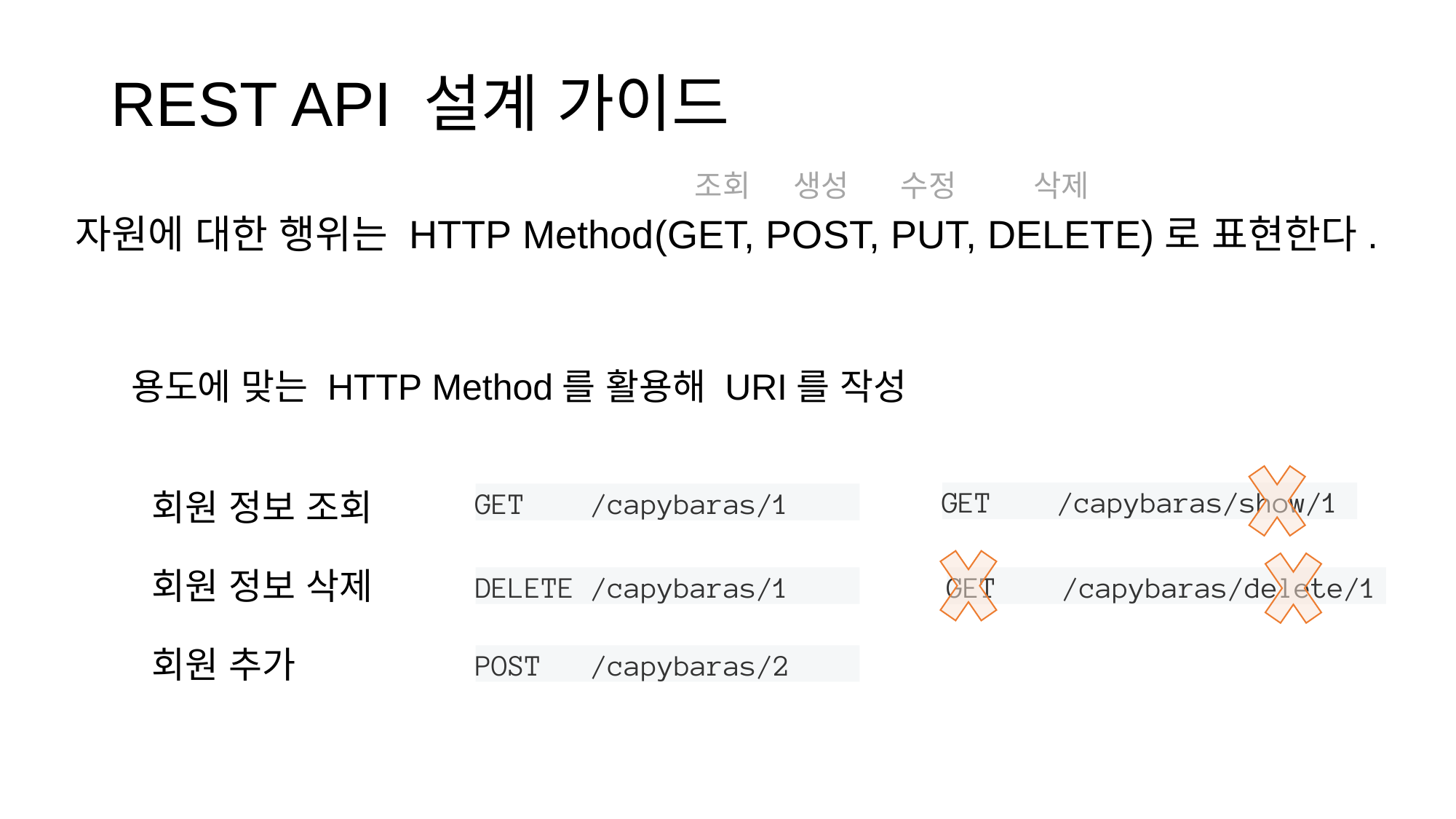

# REST API 설계 가이드
조회     생성      수정         삭제
자원에 대한 행위는 HTTP Method(GET, POST, PUT, DELETE)로 표현한다.
용도에 맞는 HTTP Method를 활용해 URI를 작성

회원 정보 조회

회원 정보 삭제

회원 추가
GET    /capybaras/show/1
GET    /capybaras/1

GET    /capybaras/delete/1
DELETE /capybaras/1
POST   /capybaras/2